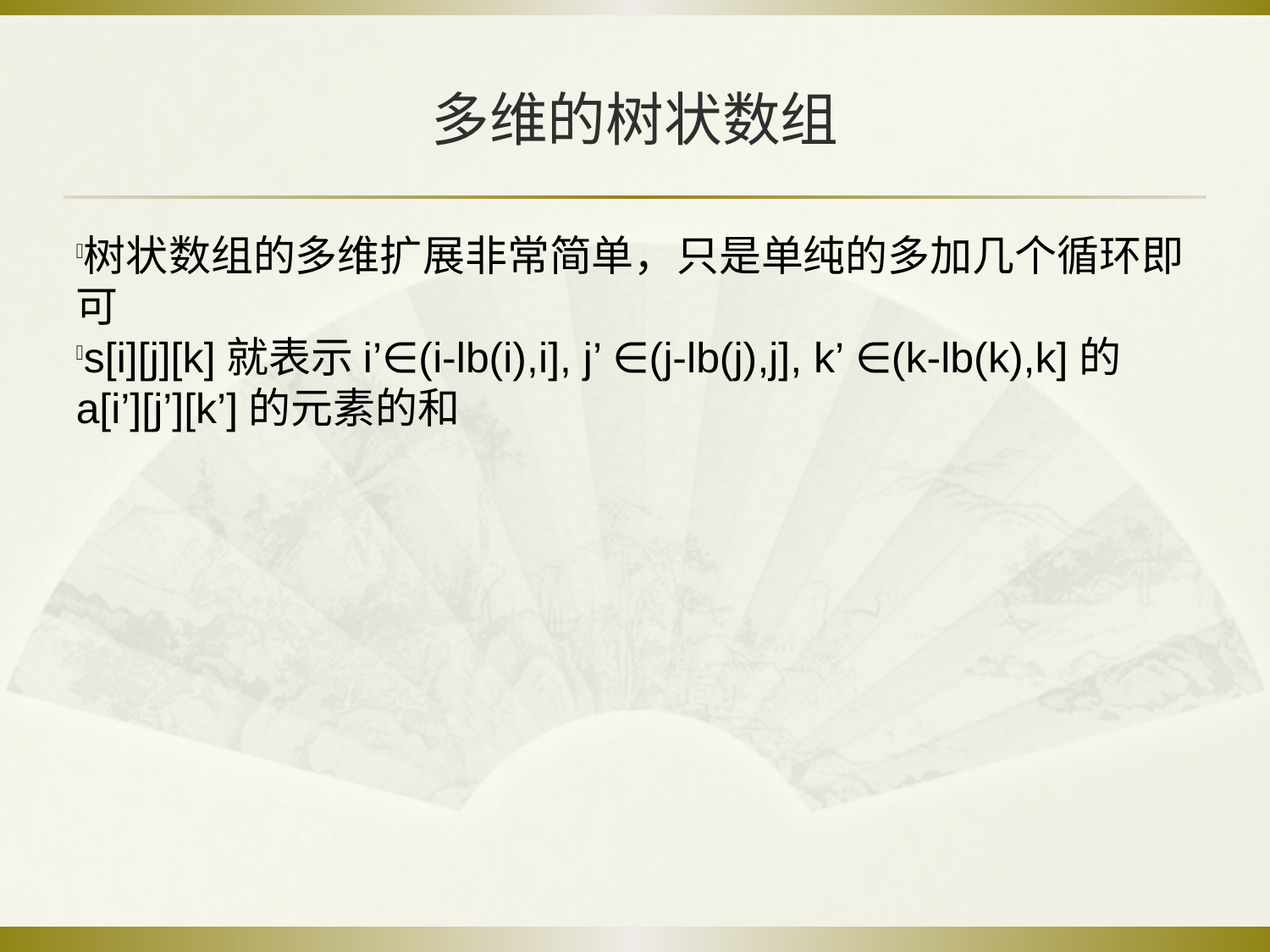

多维的树状数组
树状数组的多维扩展非常简单，只是单纯的多加几个循环即可
s[i][j][k]就表示i’∈(i-lb(i),i], j’ ∈(j-lb(j),j], k’ ∈(k-lb(k),k]的a[i’][j’][k’]的元素的和